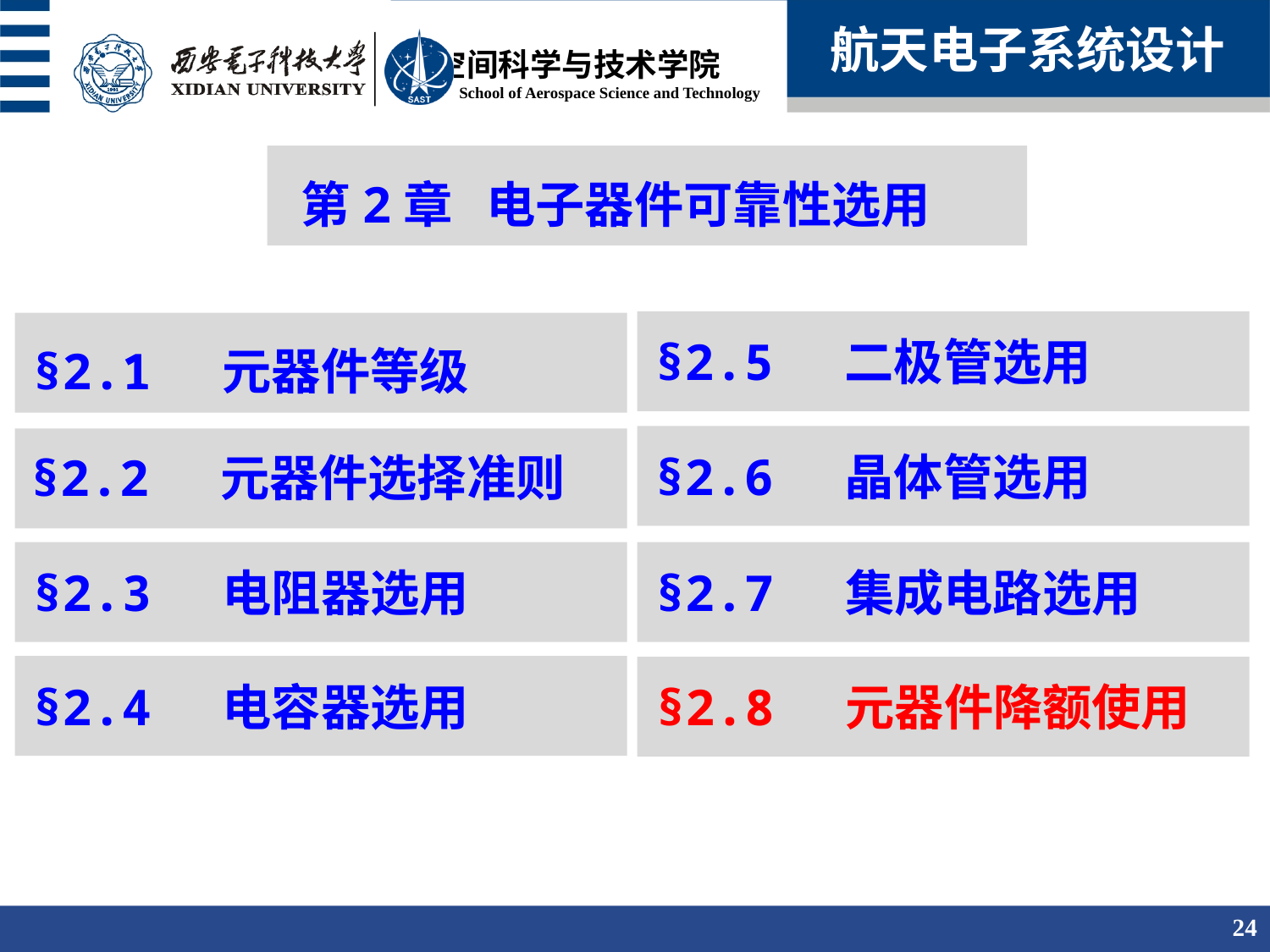

航天电子系统设计

第2章   电子器件可靠性选用

§2.5  二极管选用
§2.1  元器件等级

§2.6  晶体管选用
§2.2  元器件选择准则

§2.3  电阻器选用
§2.7  集成电路选用

§2.4  电容器选用
§2.8  元器件降额使用